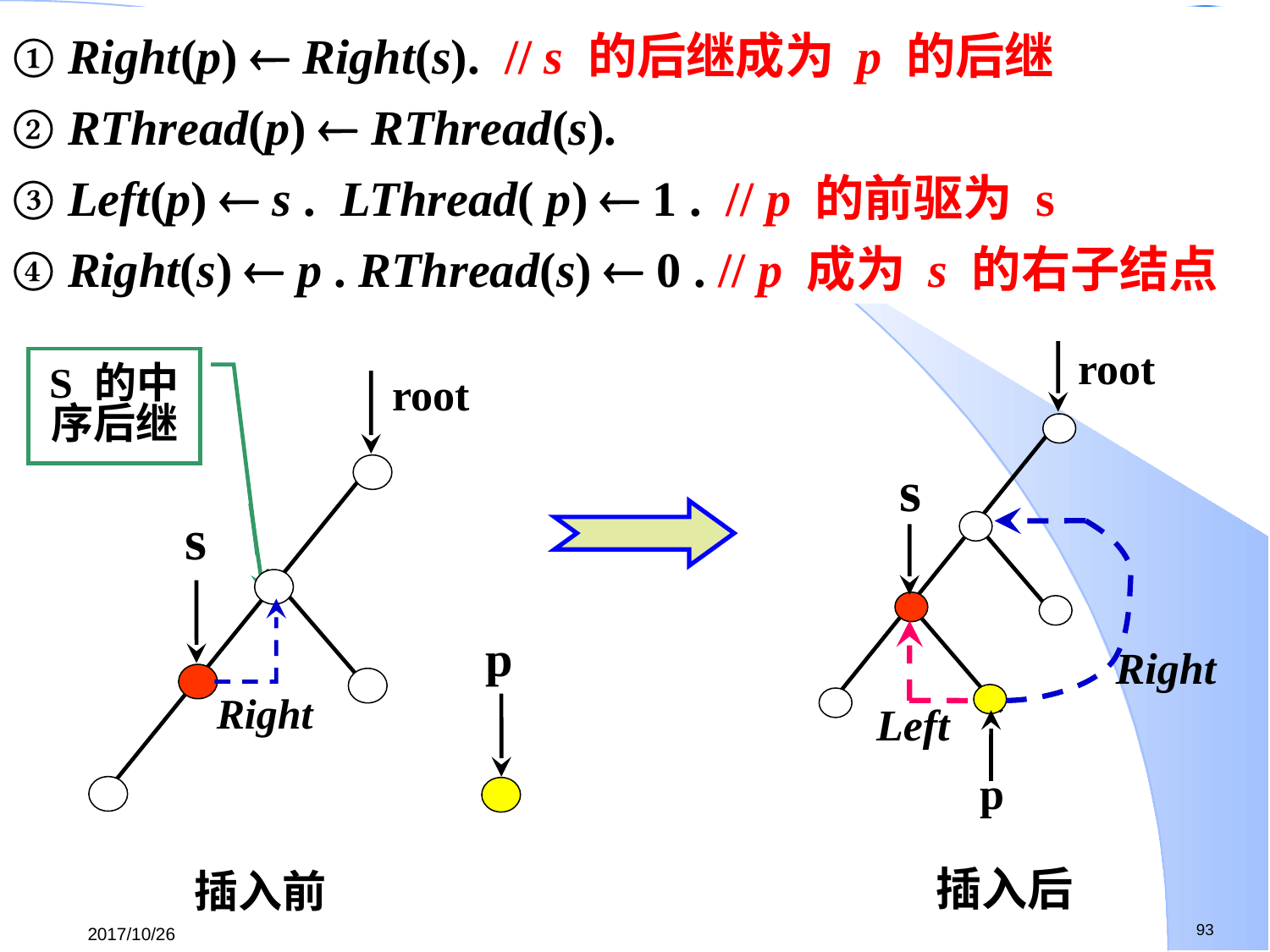

① Right(p) ← Right(s).  // s 的后继成为 p 的后继
② RThread(p) ← RThread(s).
③ Left(p) ← s .  LThread( p) ← 1 .  // p 的前驱为 s
④ Right(s) ← p . RThread(s) ← 0 . // p 成为 s 的右子结点

root

s

Right

Left

p

插入后

root

s

p

Right

插入前
S 的中
序后继